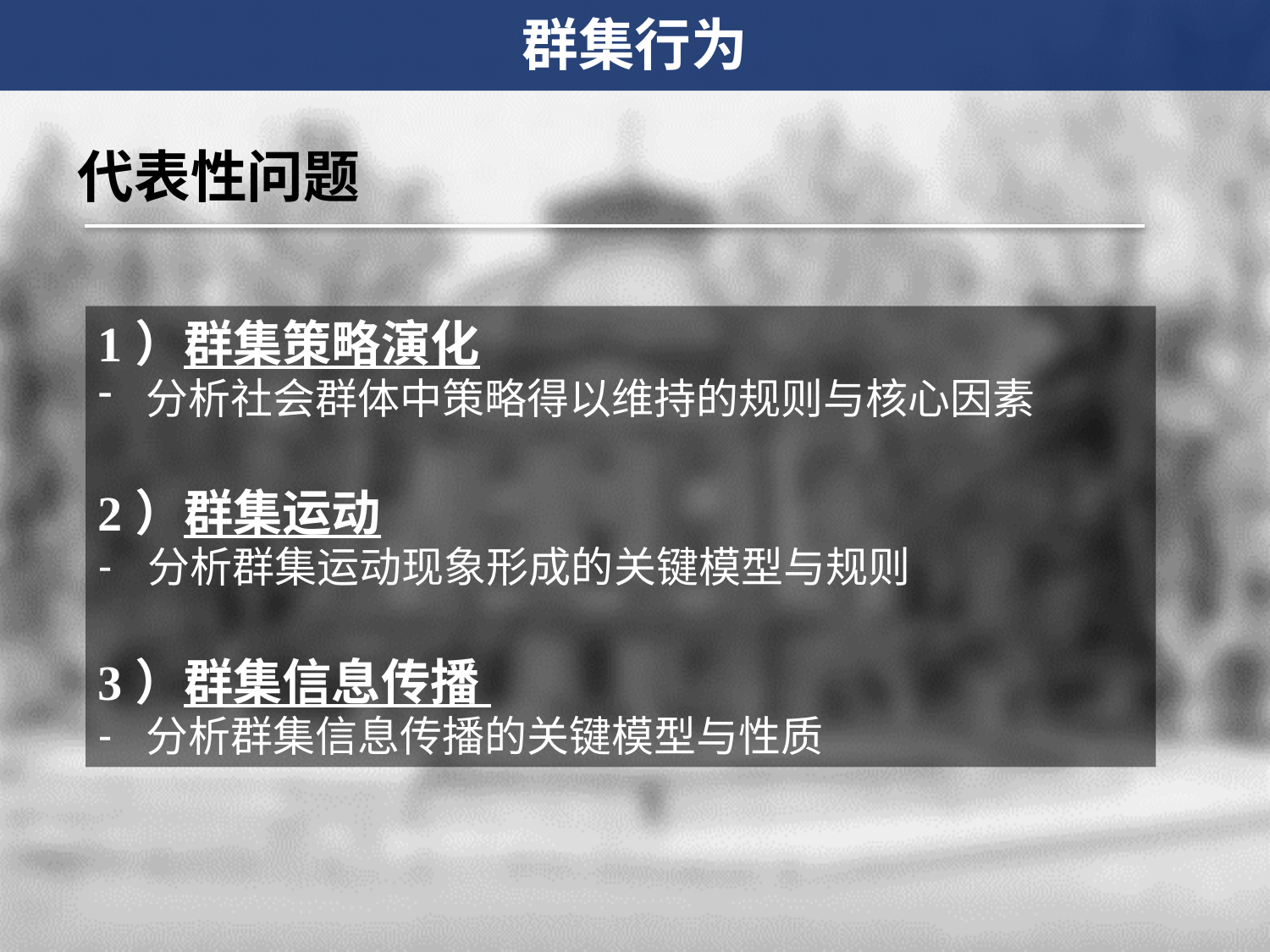

群集行为
代表性问题
1）群集策略演化
分析社会群体中策略得以维持的规则与核心因素

2）群集运动
分析群集运动现象形成的关键模型与规则

3）群集信息传播
分析群集信息传播的关键模型与性质